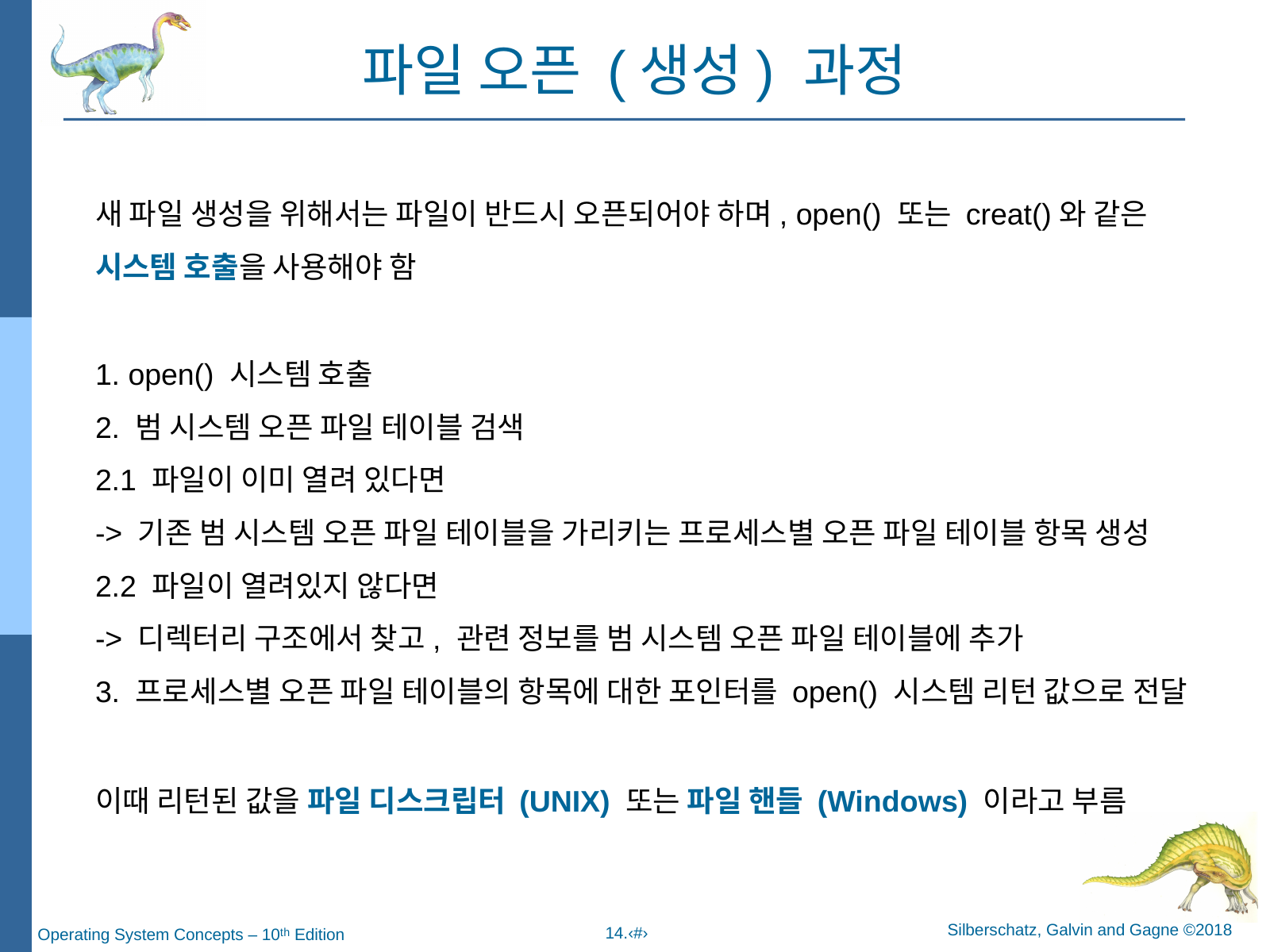

파일 오픈 (생성) 과정

새 파일 생성을 위해서는 파일이 반드시 오픈되어야 하며, open() 또는 creat()와 같은
시스템 호출을 사용해야 함

1. open() 시스템 호출
2. 범 시스템 오픈 파일 테이블 검색
2.1 파일이 이미 열려 있다면
-> 기존 범 시스템 오픈 파일 테이블을 가리키는 프로세스별 오픈 파일 테이블 항목 생성
2.2 파일이 열려있지 않다면
-> 디렉터리 구조에서 찾고, 관련 정보를 범 시스템 오픈 파일 테이블에 추가
3. 프로세스별 오픈 파일 테이블의 항목에 대한 포인터를 open() 시스템 리턴 값으로 전달

이때 리턴된 값을 파일 디스크립터 (UNIX) 또는 파일 핸들 (Windows) 이라고 부름

Silberschatz, Galvin and Gagne ©2018
14.‹#›
Operating System Concepts – 10ᵗʰ Edition